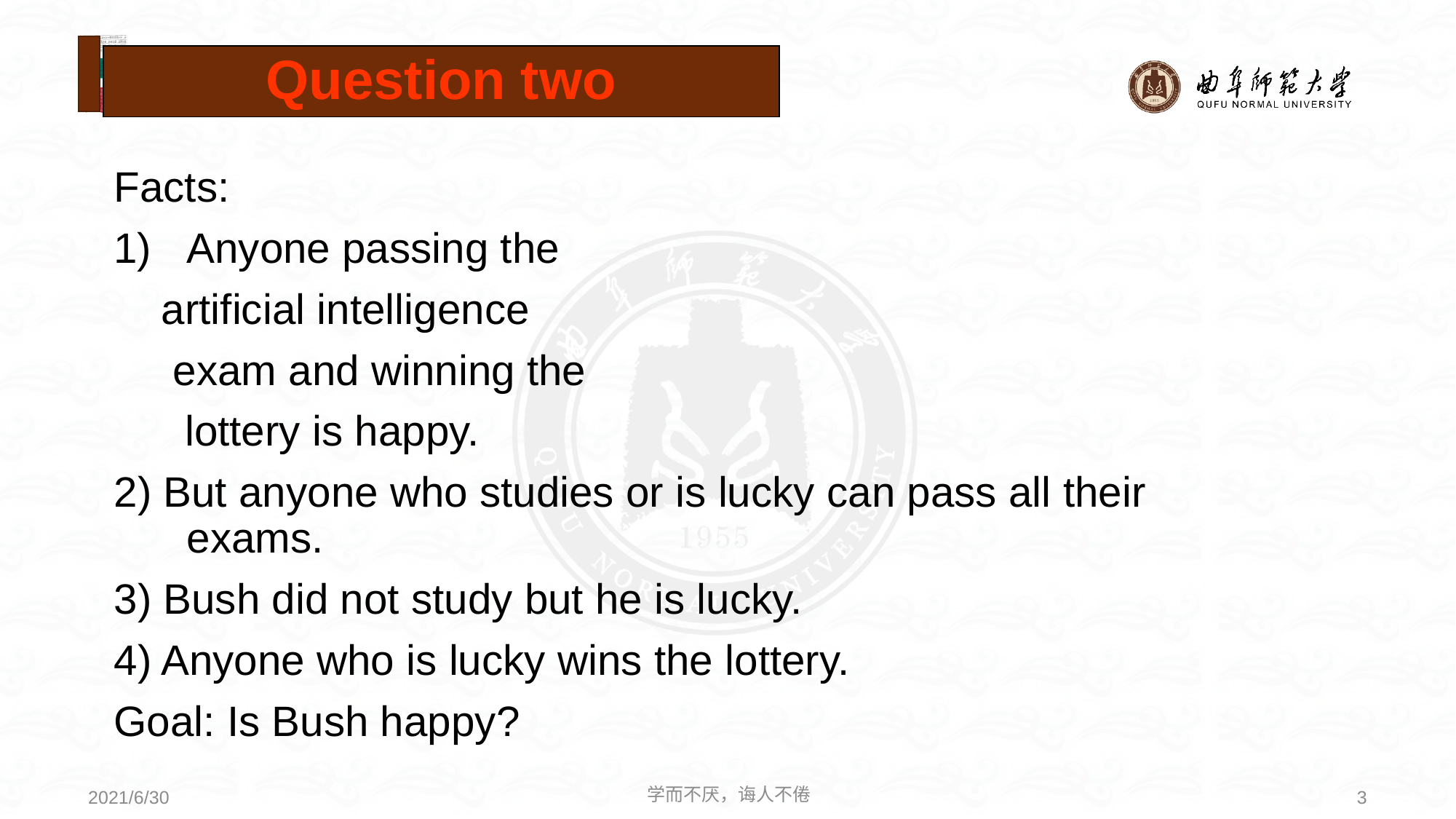

# Question two
Facts:
Anyone passing the
    artificial intelligence
     exam and winning the
      lottery is happy.
2) But anyone who studies or is lucky can pass all their exams.
3) Bush did not study but he is lucky.
4) Anyone who is lucky wins the lottery.
Goal: Is Bush happy?
学而不厌，诲人不倦
3
2021/6/30